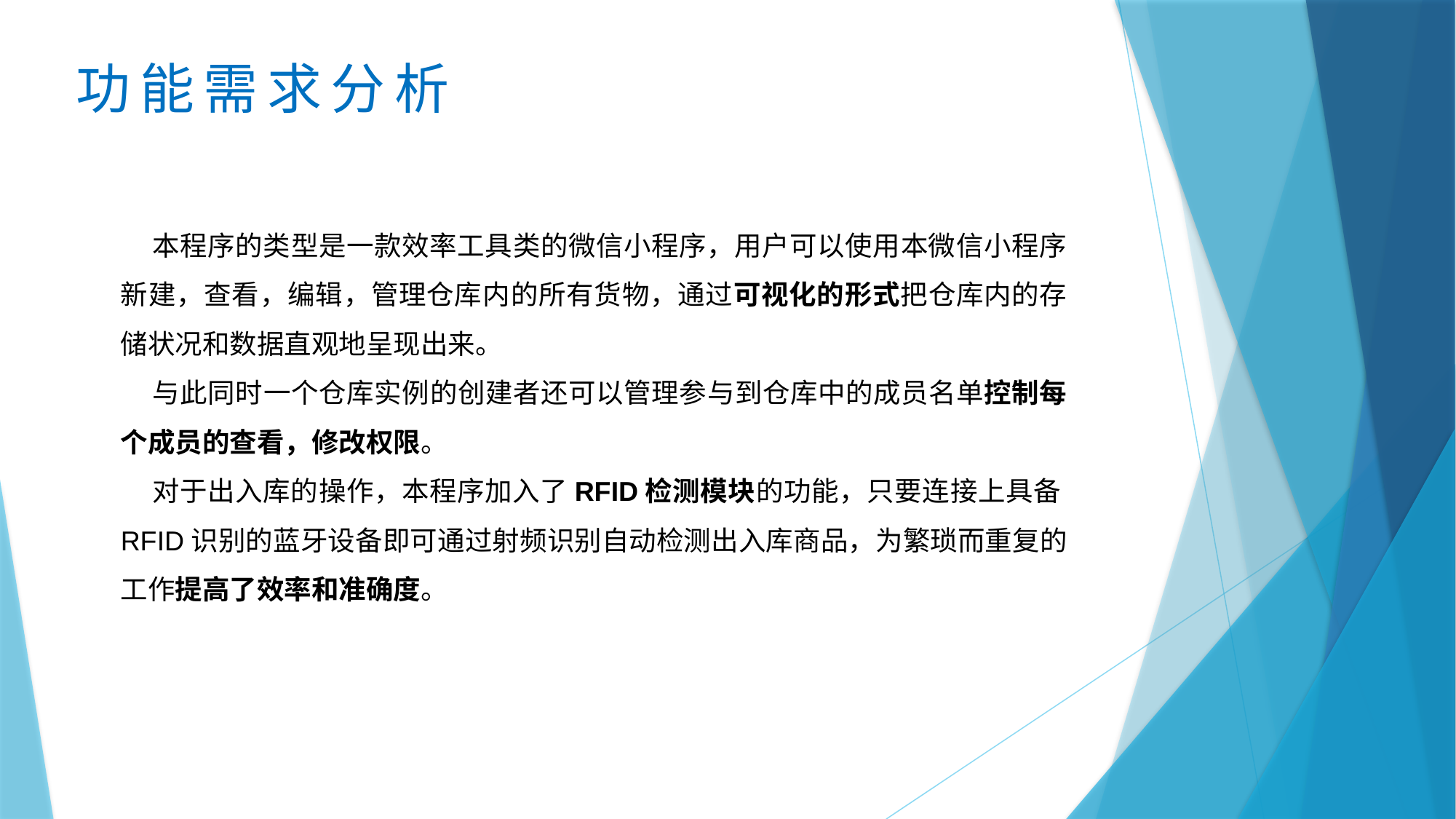

功能需求分析
本程序的类型是一款效率工具类的微信小程序，用户可以使用本微信小程序新建，查看，编辑，管理仓库内的所有货物，通过可视化的形式把仓库内的存储状况和数据直观地呈现出来。
与此同时一个仓库实例的创建者还可以管理参与到仓库中的成员名单控制每个成员的查看，修改权限。
对于出入库的操作，本程序加入了RFID检测模块的功能，只要连接上具备RFID识别的蓝牙设备即可通过射频识别自动检测出入库商品，为繁琐而重复的工作提高了效率和准确度。